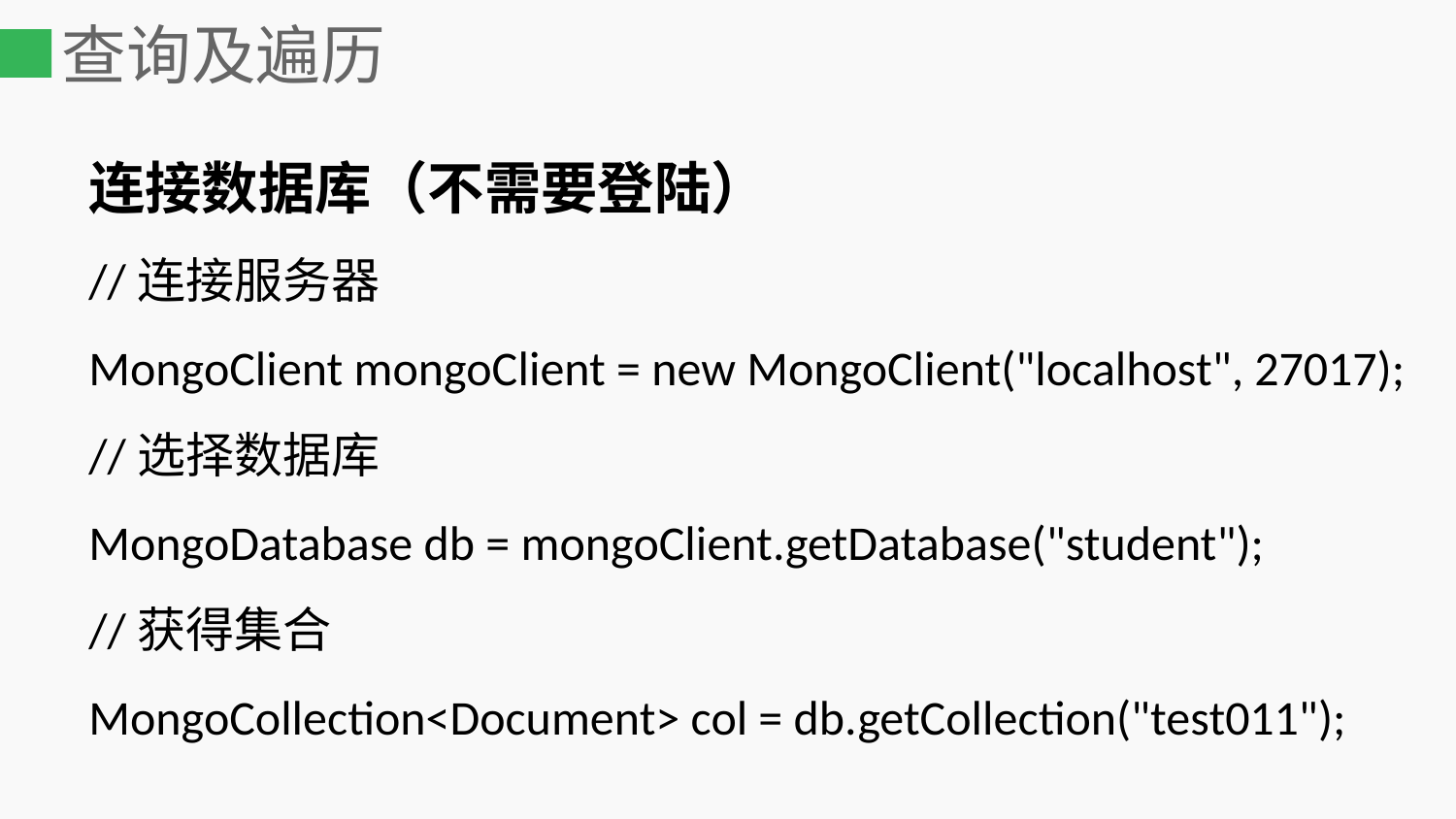

# 查询及遍历
连接数据库（不需要登陆）
//连接服务器
MongoClient mongoClient = new MongoClient("localhost", 27017);
//选择数据库
MongoDatabase db = mongoClient.getDatabase("student");
//获得集合
MongoCollection<Document> col = db.getCollection("test011");